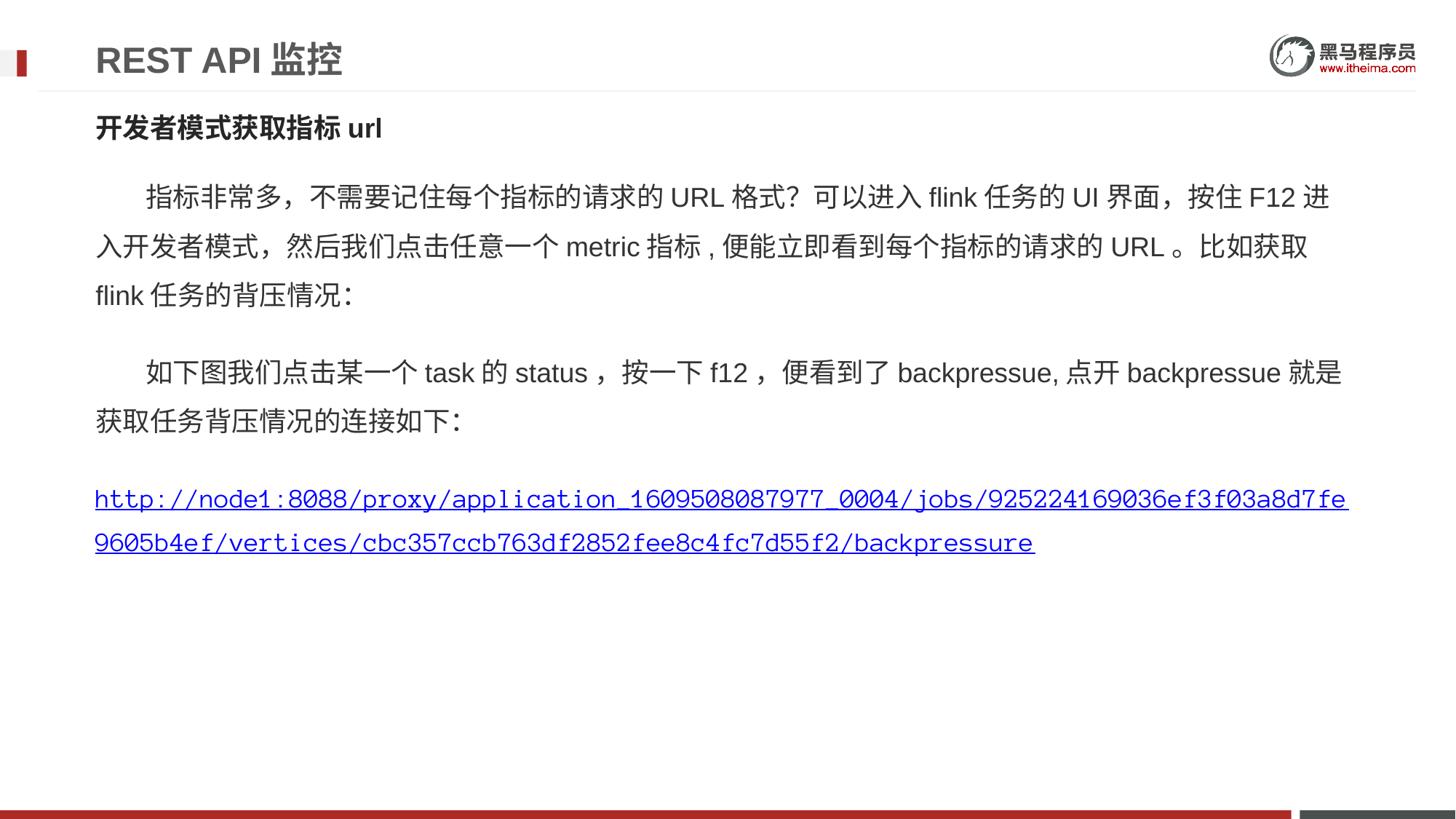

# REST API监控
开发者模式获取指标url
       指标非常多，不需要记住每个指标的请求的URL格式？可以进入flink任务的UI界面，按住F12进入开发者模式，然后我们点击任意一个metric指标,便能立即看到每个指标的请求的URL。比如获取flink任务的背压情况：
       如下图我们点击某一个task的status，按一下f12，便看到了backpressue,点开backpressue就是获取任务背压情况的连接如下：
http://node1:8088/proxy/application_1609508087977_0004/jobs/925224169036ef3f03a8d7fe9605b4ef/vertices/cbc357ccb763df2852fee8c4fc7d55f2/backpressure